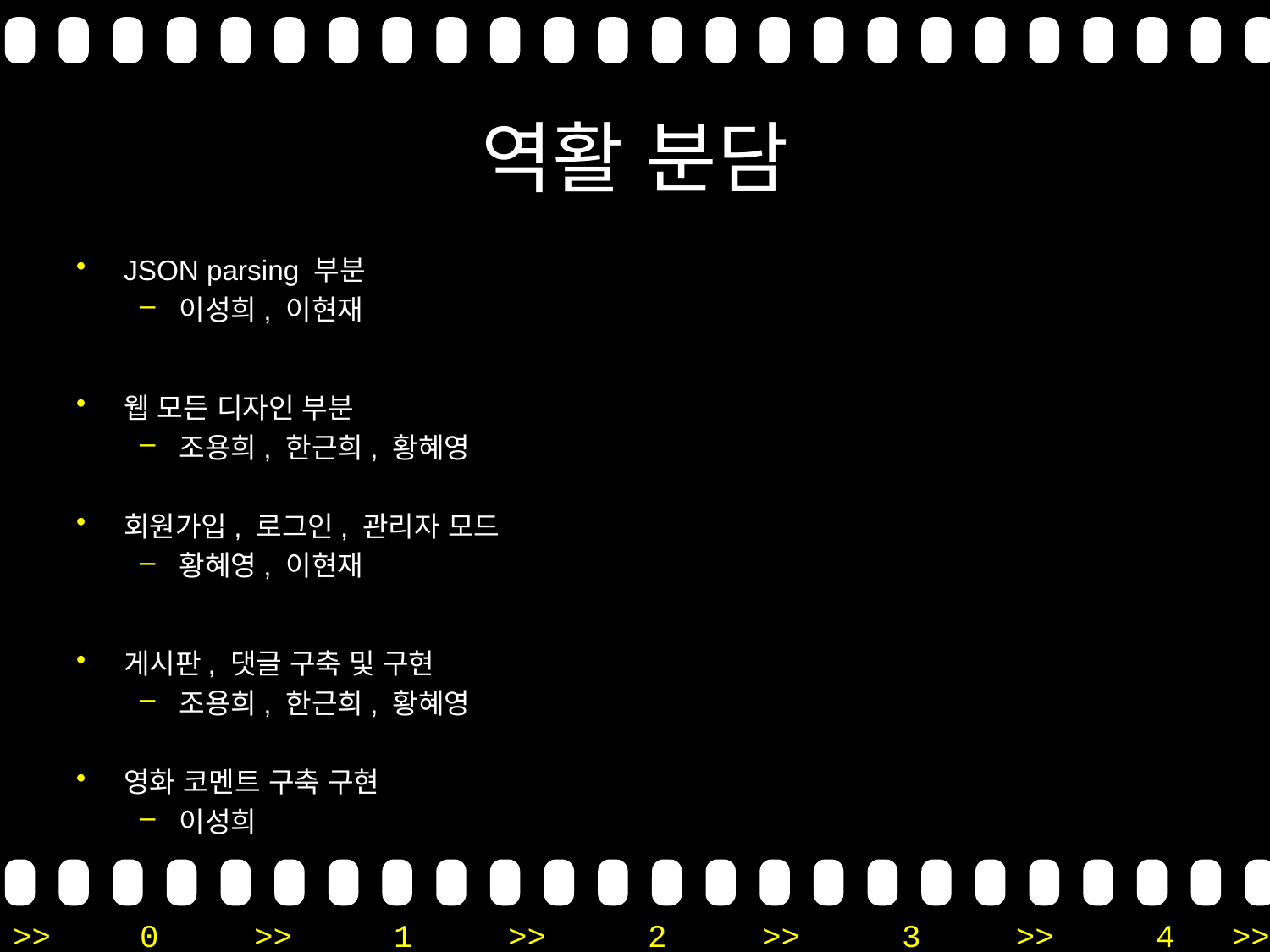

# 역활 분담
JSON parsing 부분
이성희, 이현재

웹 모든 디자인 부분
조용희, 한근희, 황혜영

회원가입, 로그인, 관리자 모드
황혜영, 이현재

게시판, 댓글 구축 및 구현
조용희, 한근희, 황혜영

영화 코멘트 구축 구현
이성희